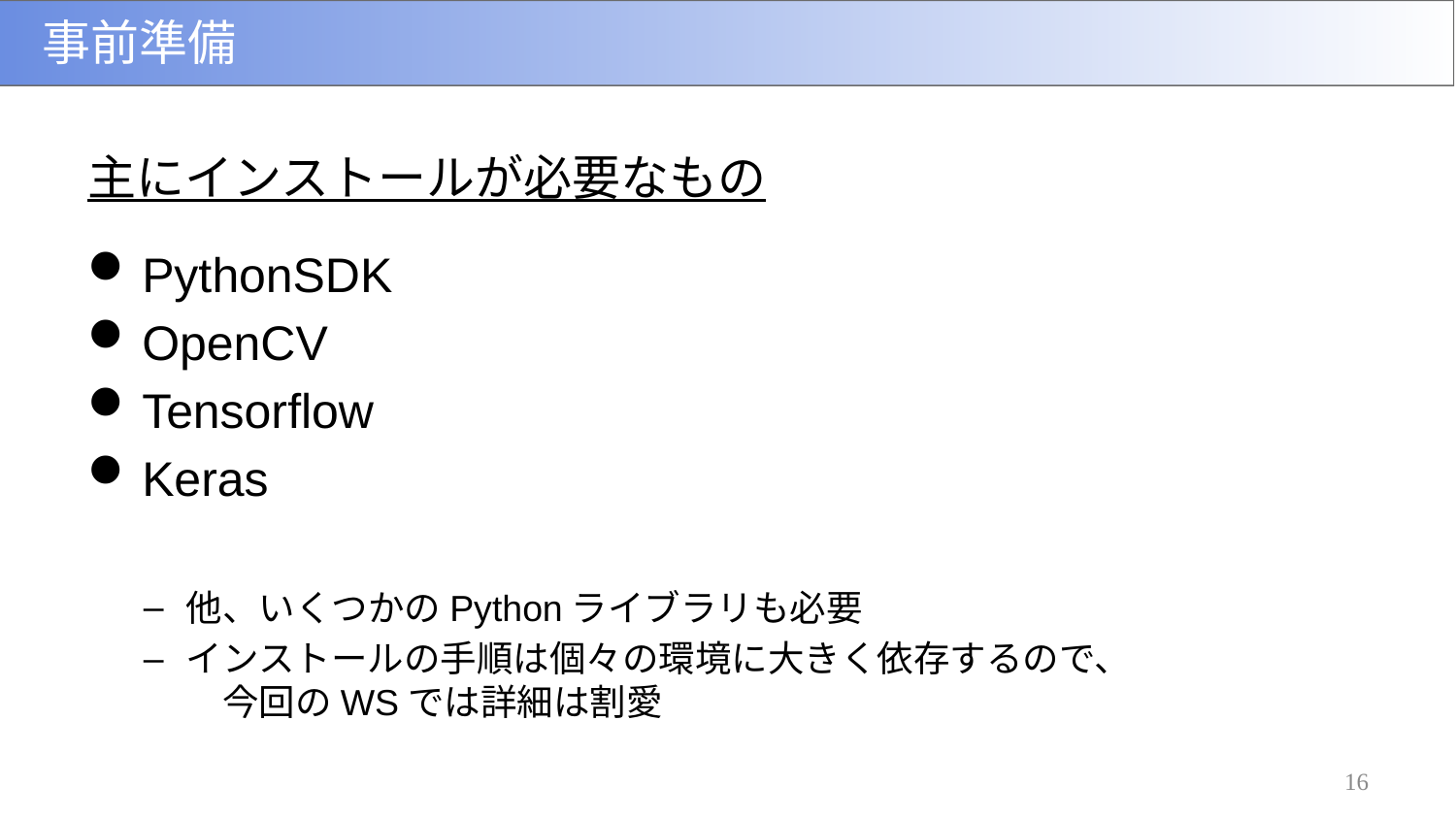

# 事前準備
主にインストールが必要なもの
PythonSDK
OpenCV
Tensorflow
Keras

他、いくつかのPythonライブラリも必要
インストールの手順は個々の環境に大きく依存するので、　　　今回のWSでは詳細は割愛

16